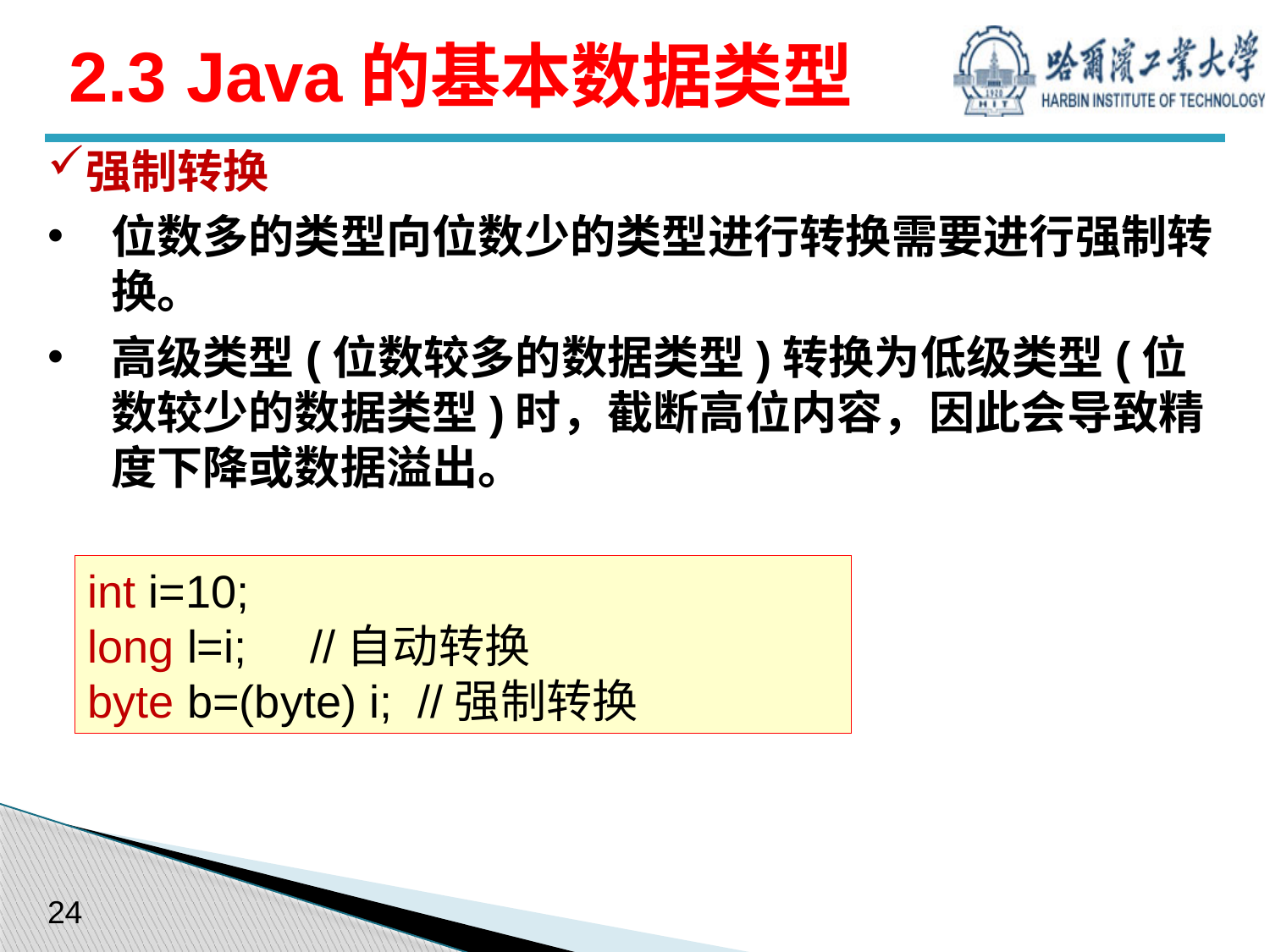

# 2.3 Java的基本数据类型
强制转换
位数多的类型向位数少的类型进行转换需要进行强制转换。
高级类型(位数较多的数据类型)转换为低级类型(位数较少的数据类型)时，截断高位内容，因此会导致精度下降或数据溢出。
int i=10;
long l=i;     //自动转换
byte b=(byte) i;  //强制转换